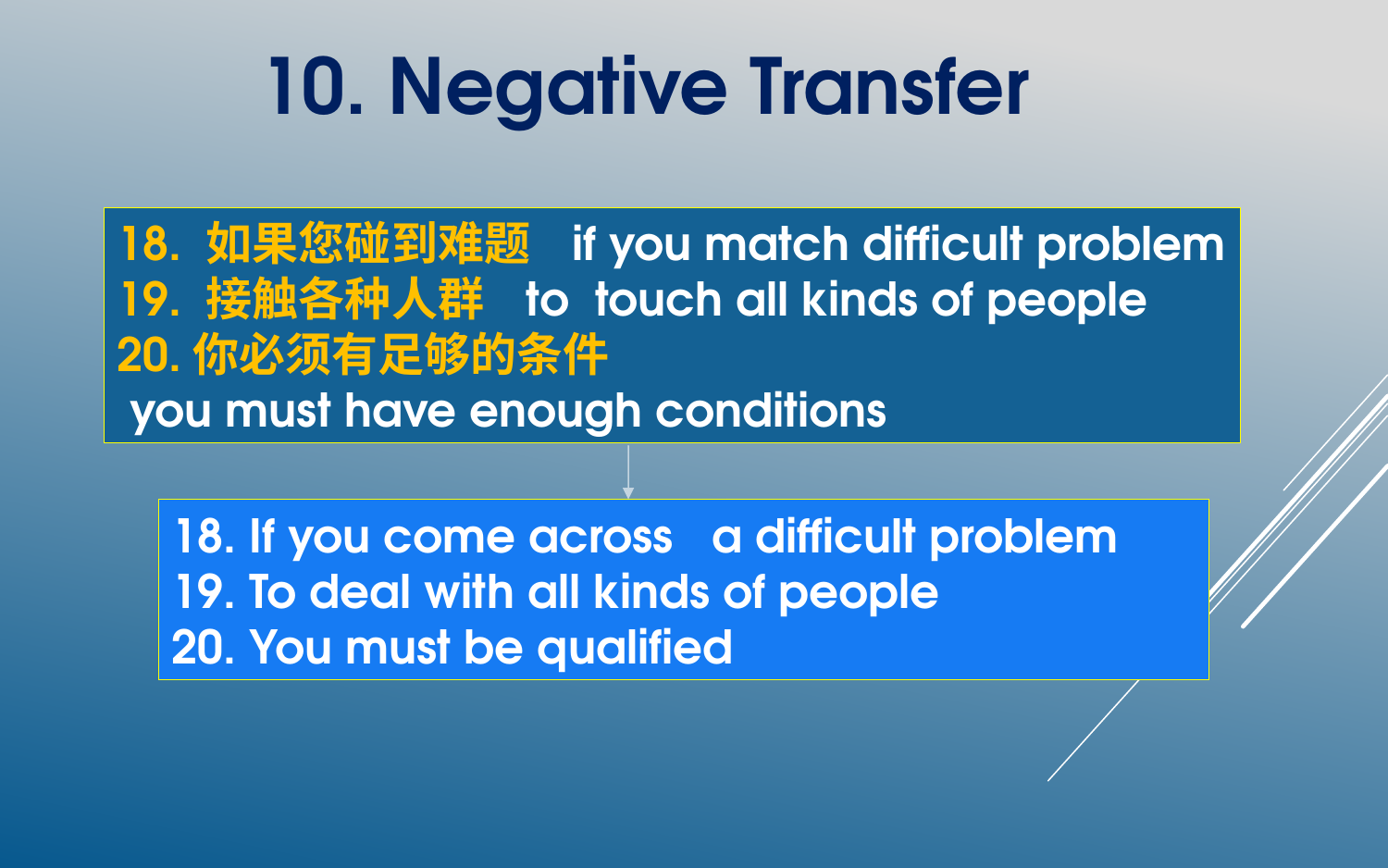

10. Negative Transfer
18. 如果您碰到难题   if you match difficult problem
19. 接触各种人群   to  touch all kinds of people
20.你必须有足够的条件
 you must have enough conditions
18. If you come across   a difficult problem
19. To deal with all kinds of people
20. You must be qualified